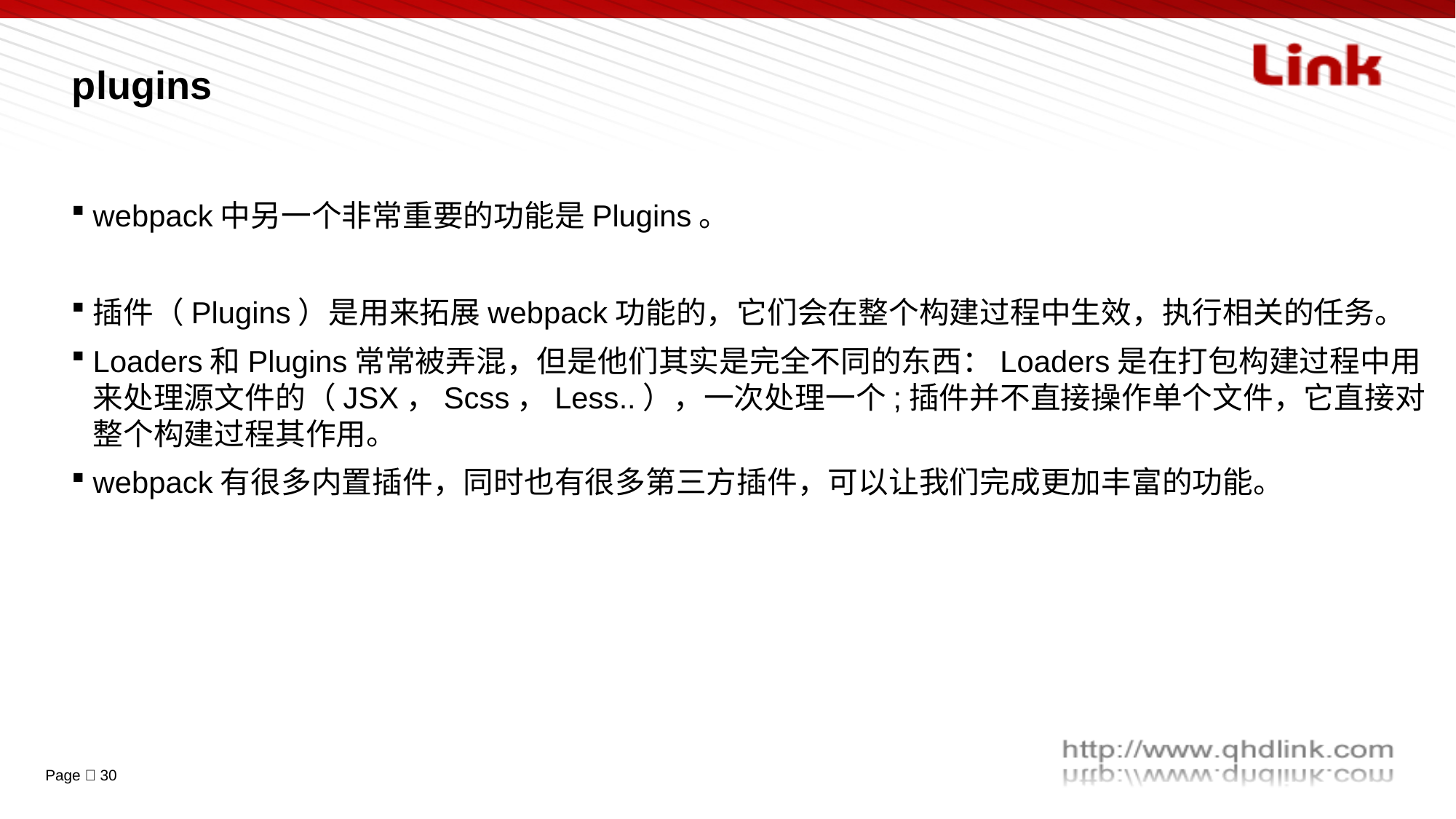

# plugins
webpack中另一个非常重要的功能是Plugins。

插件（Plugins）是用来拓展webpack功能的，它们会在整个构建过程中生效，执行相关的任务。
Loaders和Plugins常常被弄混，但是他们其实是完全不同的东西：Loaders是在打包构建过程中用来处理源文件的（JSX，Scss，Less..），一次处理一个;插件并不直接操作单个文件，它直接对整个构建过程其作用。
webpack有很多内置插件，同时也有很多第三方插件，可以让我们完成更加丰富的功能。